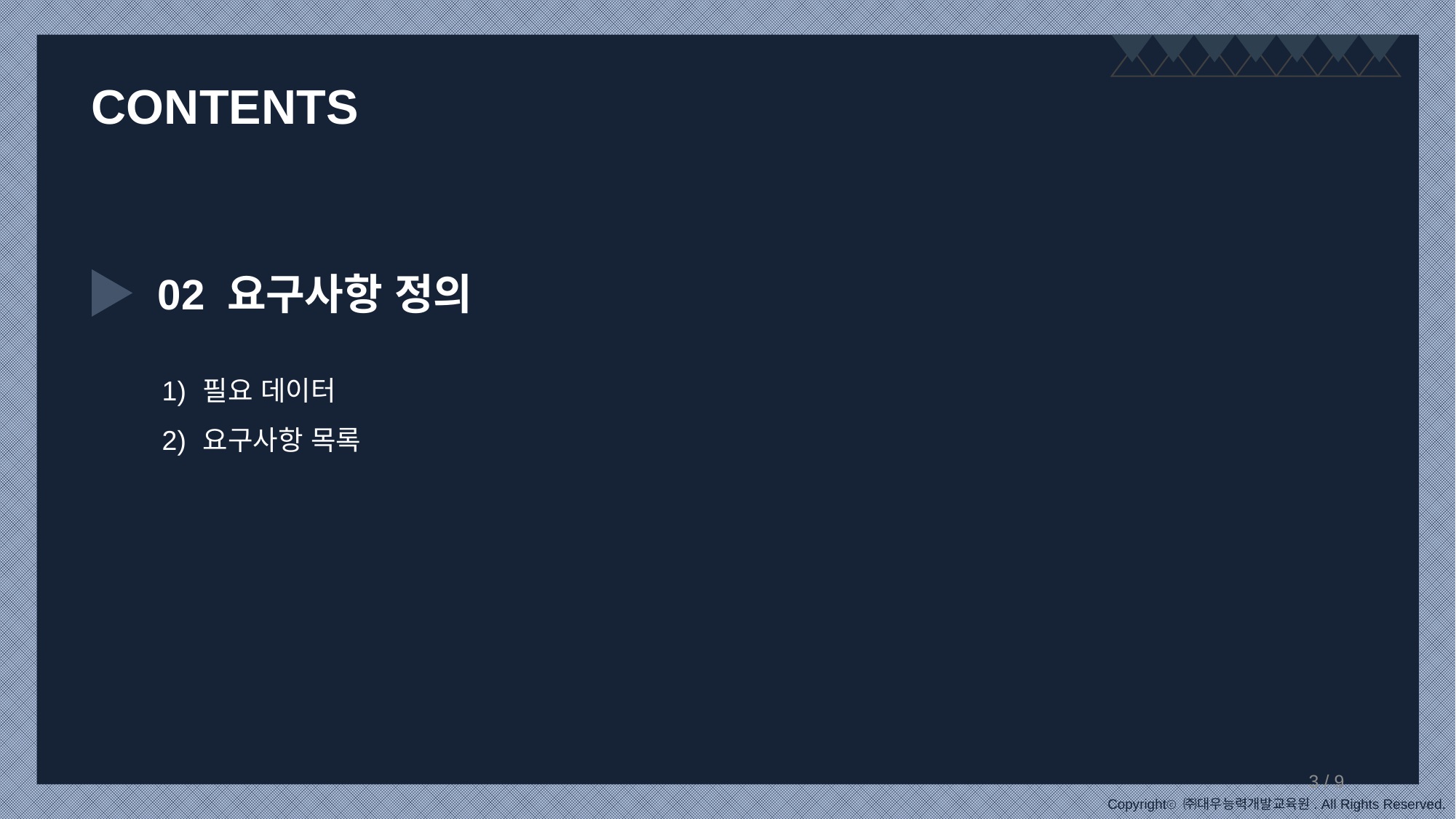

CONTENTS
02 요구사항 정의

필요 데이터
요구사항 목록
3 / 9